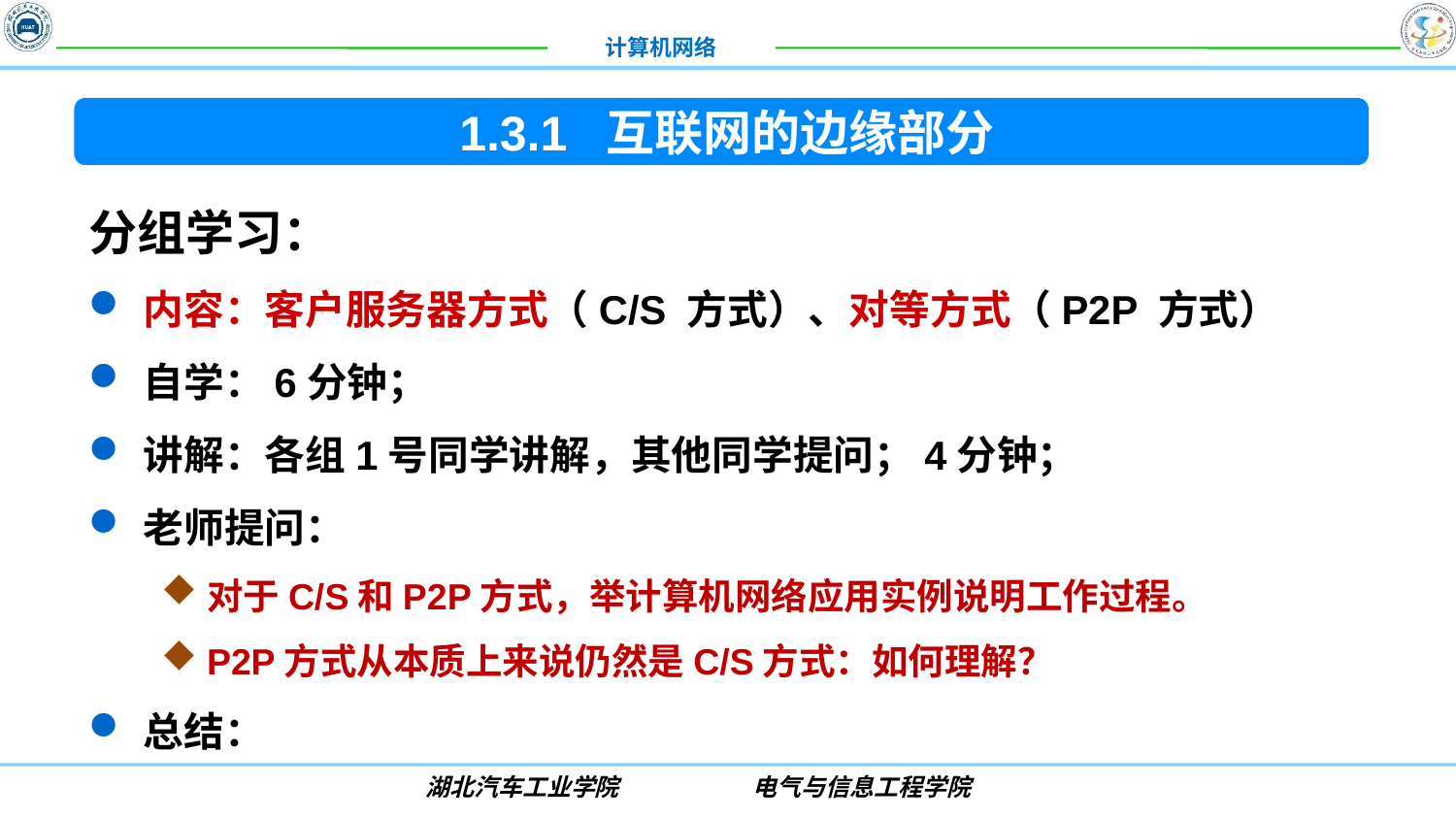

1.3.1  互联网的边缘部分
分组学习：
内容：客户服务器方式（C/S 方式）、对等方式（P2P 方式）
自学：6分钟；
讲解：各组1号同学讲解，其他同学提问；4分钟；
老师提问：
对于C/S和P2P方式，举计算机网络应用实例说明工作过程。
P2P方式从本质上来说仍然是C/S方式：如何理解？
总结：